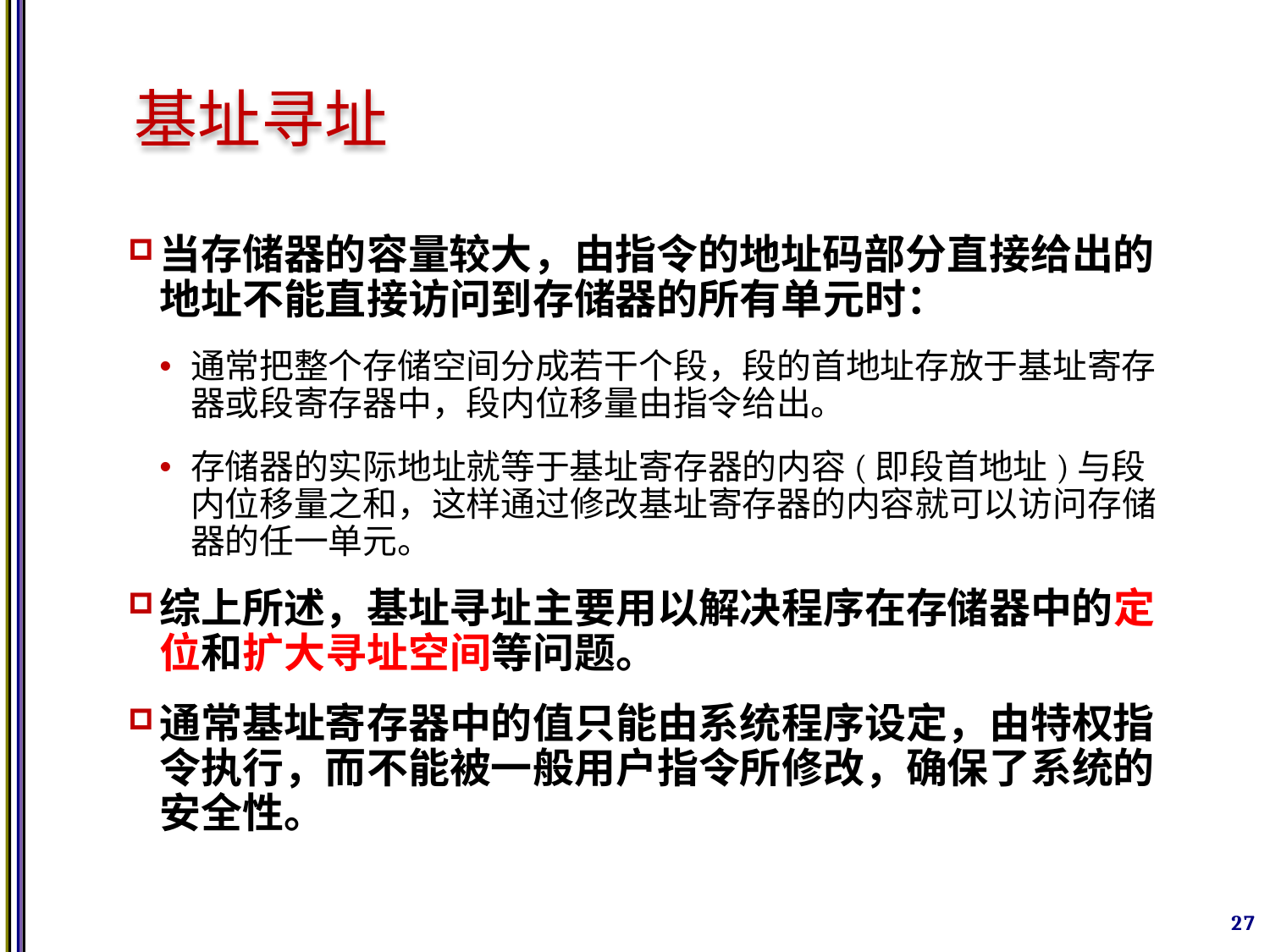

# 基址寻址
当存储器的容量较大，由指令的地址码部分直接给出的地址不能直接访问到存储器的所有单元时：
通常把整个存储空间分成若干个段，段的首地址存放于基址寄存器或段寄存器中，段内位移量由指令给出。
存储器的实际地址就等于基址寄存器的内容(即段首地址)与段内位移量之和，这样通过修改基址寄存器的内容就可以访问存储器的任一单元。
综上所述，基址寻址主要用以解决程序在存储器中的定位和扩大寻址空间等问题。
通常基址寄存器中的值只能由系统程序设定，由特权指令执行，而不能被一般用户指令所修改，确保了系统的安全性。
27